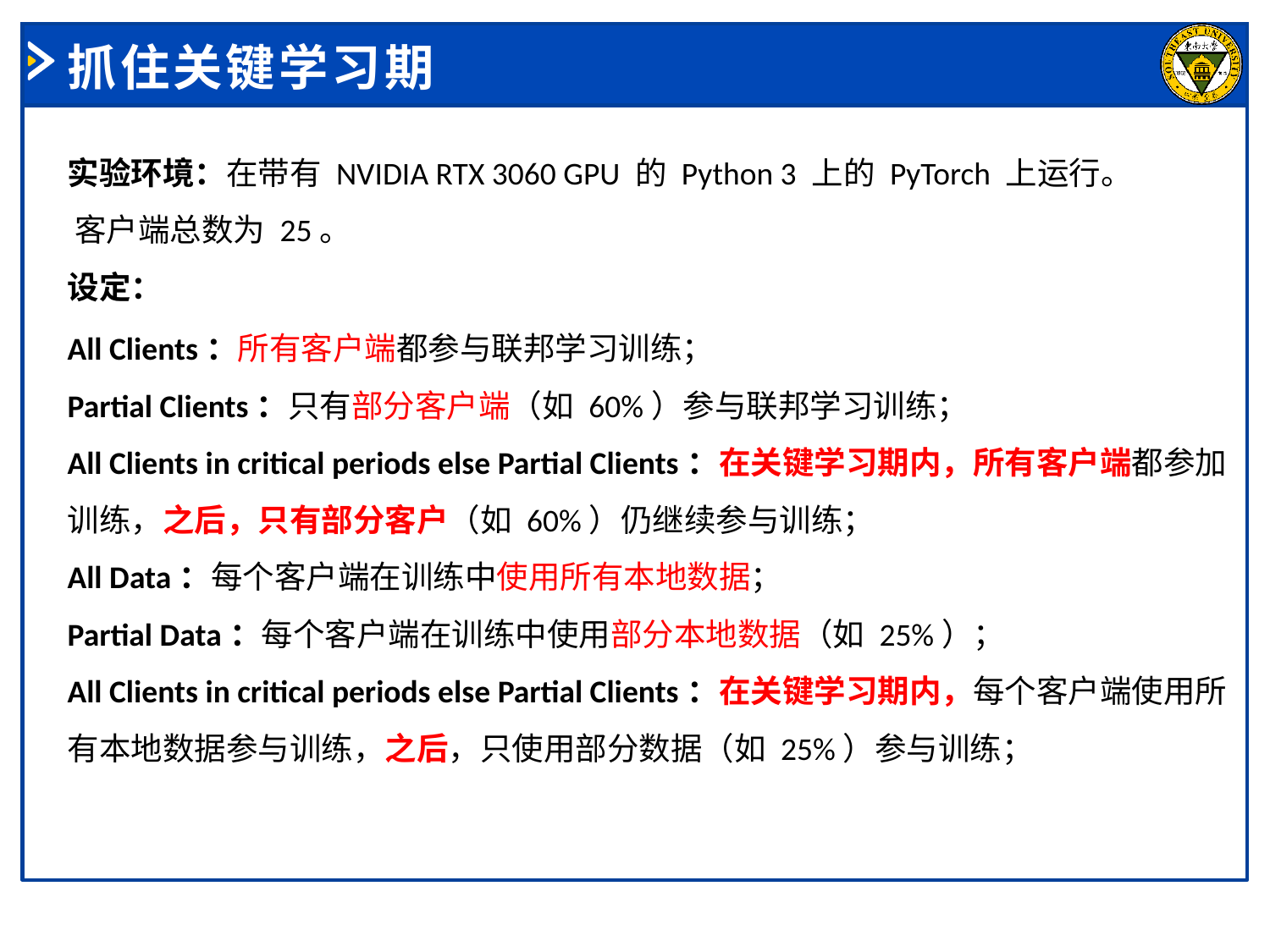

# 抓住关键学习期
实验环境：在带有 NVIDIA RTX 3060 GPU 的 Python 3 上的 PyTorch 上运行。 客户端总数为 25。
设定：
All Clients：所有客户端都参与联邦学习训练；
Partial Clients：只有部分客户端（如 60%）参与联邦学习训练；
All Clients in critical periods else Partial Clients：在关键学习期内，所有客户端都参加训练，之后，只有部分客户（如 60%）仍继续参与训练；
All Data：每个客户端在训练中使用所有本地数据；
Partial Data：每个客户端在训练中使用部分本地数据（如 25%）；
All Clients in critical periods else Partial Clients：在关键学习期内，每个客户端使用所有本地数据参与训练，之后，只使用部分数据（如 25%）参与训练；